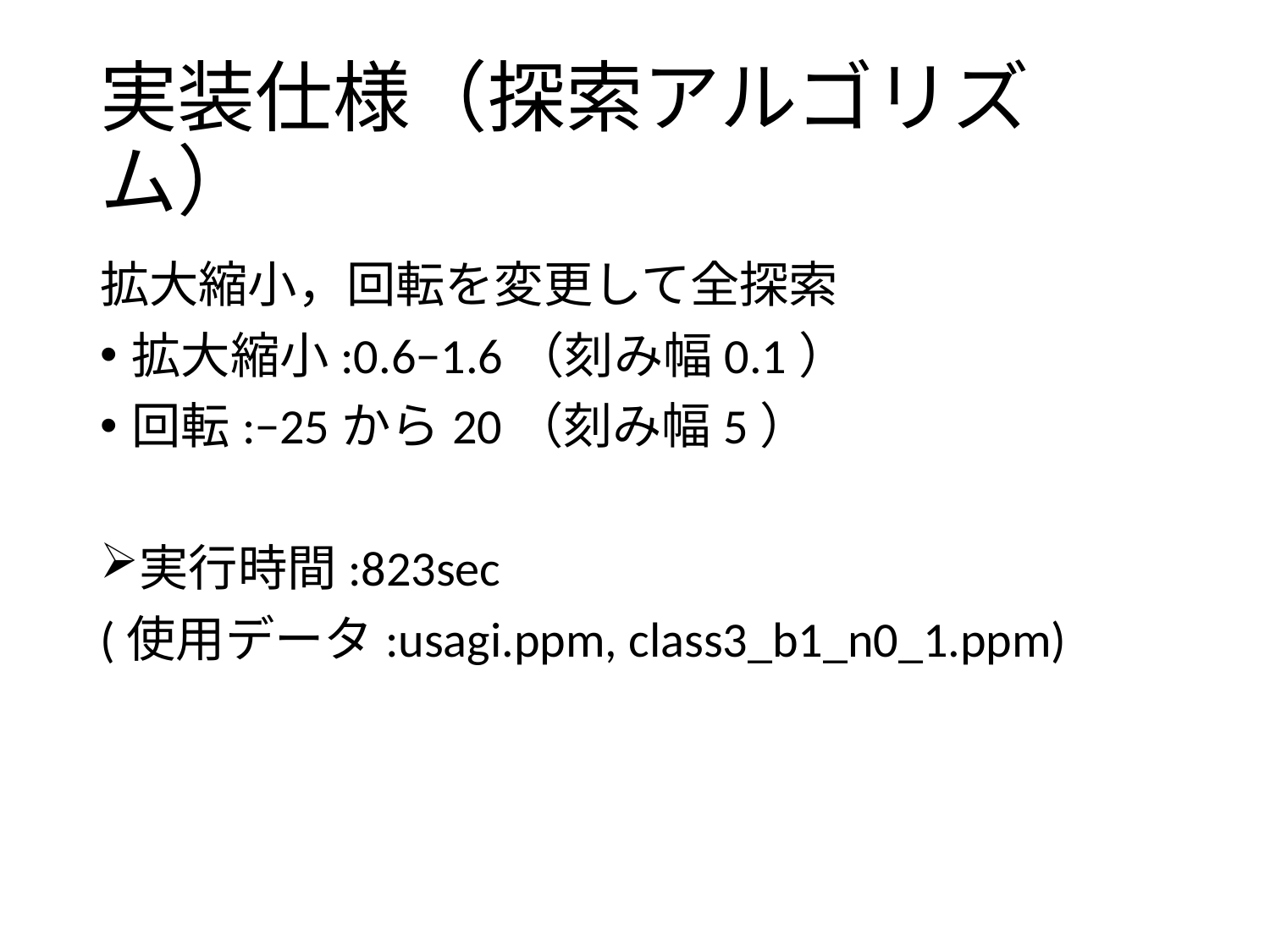

# 実装仕様（探索アルゴリズム）
拡大縮小，回転を変更して全探索
拡大縮小:0.6−1.6（刻み幅0.1）
回転:−25から20（刻み幅5）

実行時間:823sec
(使用データ:usagi.ppm, class3_b1_n0_1.ppm)